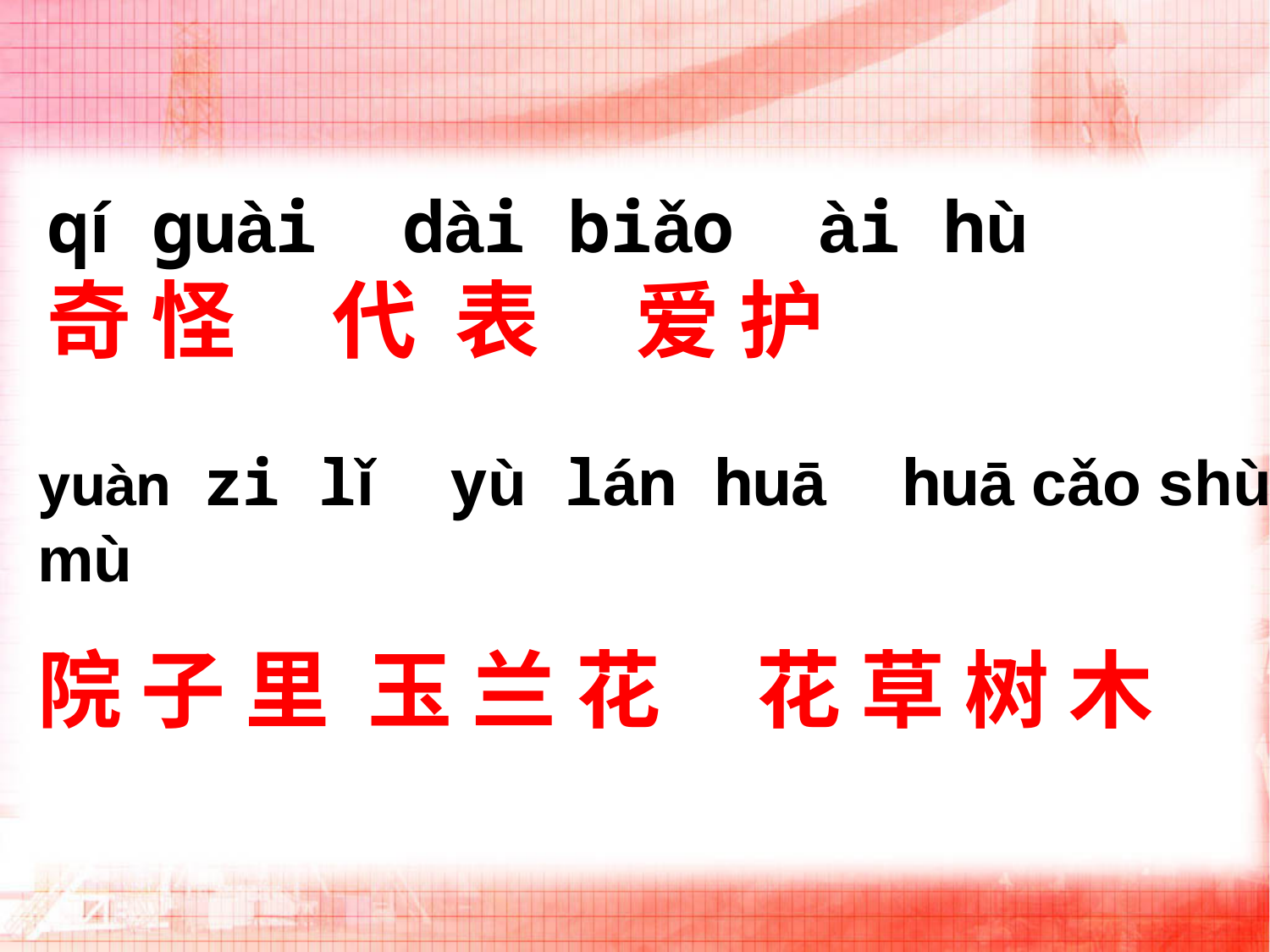

qí guài  dài biǎo  ài hù          奇 怪     代  表     爱 护
yuàn zi lǐ  yù lán huā  huā cǎo shù mù
院 子 里  玉 兰 花     花 草 树 木